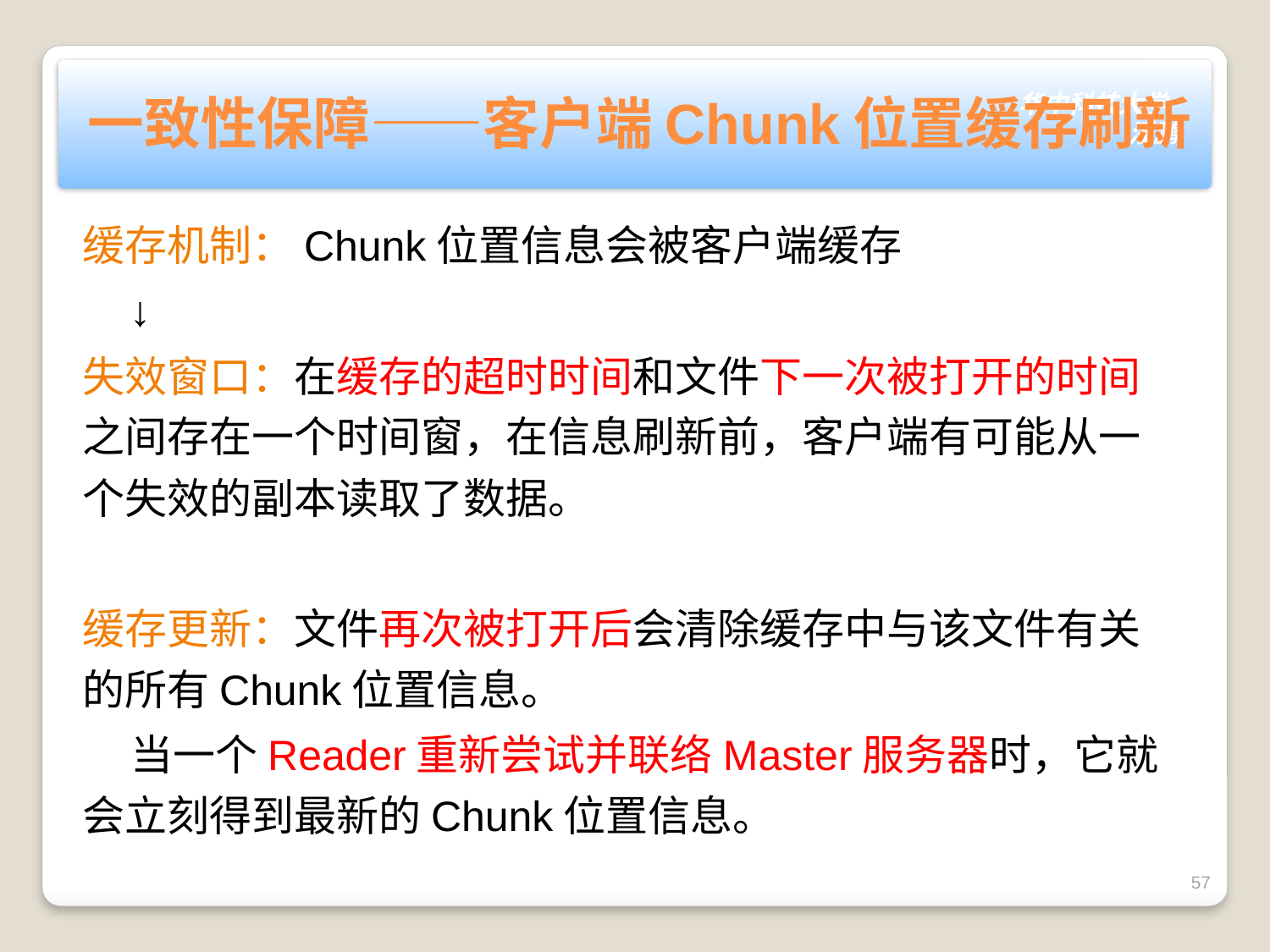

# 一致性保障——客户端Chunk位置缓存刷新
缓存机制：Chunk位置信息会被客户端缓存
    ↓
失效窗口：在缓存的超时时间和文件下一次被打开的时间之间存在一个时间窗，在信息刷新前，客户端有可能从一个失效的副本读取了数据。

缓存更新：文件再次被打开后会清除缓存中与该文件有关的所有Chunk位置信息。
    当一个Reader重新尝试并联络Master服务器时，它就会立刻得到最新的Chunk位置信息。
57